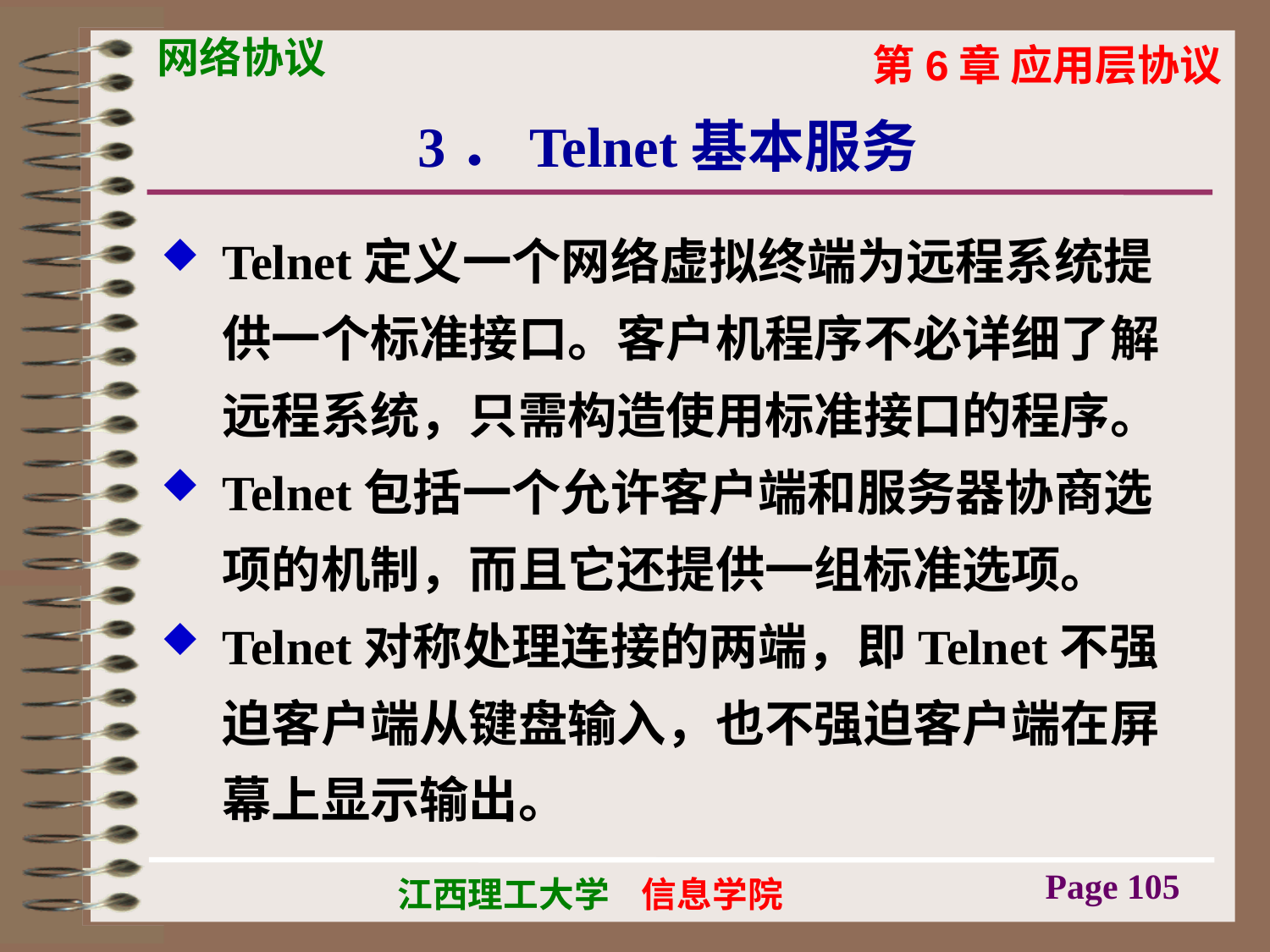

# 3．Telnet基本服务
Telnet定义一个网络虚拟终端为远程系统提供一个标准接口。客户机程序不必详细了解远程系统，只需构造使用标准接口的程序。
Telnet包括一个允许客户端和服务器协商选项的机制，而且它还提供一组标准选项。
Telnet对称处理连接的两端，即Telnet不强迫客户端从键盘输入，也不强迫客户端在屏幕上显示输出。
Page 105